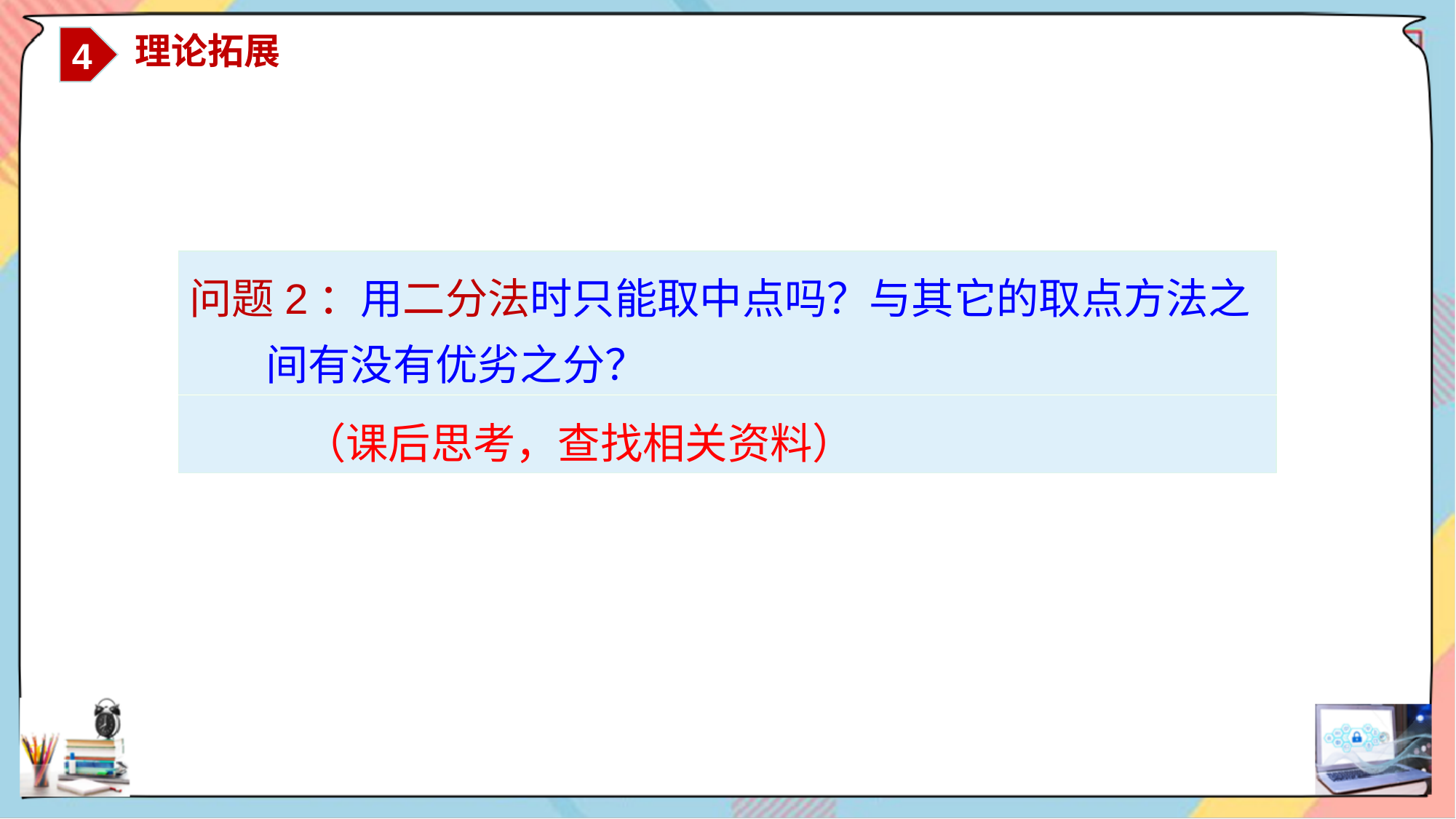

4
 理论拓展
问题2：用二分法时只能取中点吗？与其它的取点方法之
       间有没有优劣之分？
           （课后思考，查找相关资料）